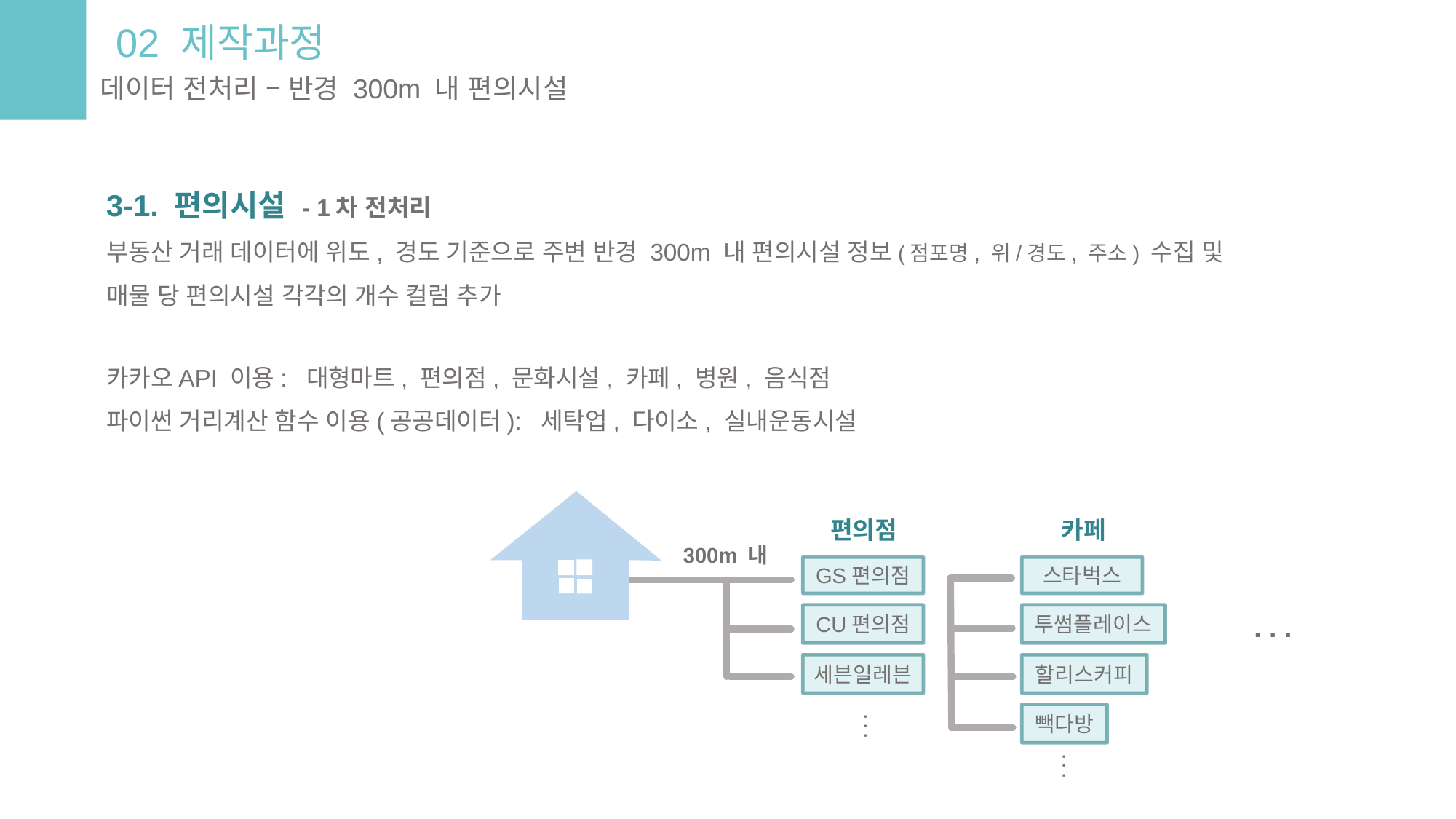

02 제작과정
데이터 전처리 – 반경 300m 내 편의시설

3-1. 편의시설 - 1차 전처리
부동산 거래 데이터에 위도, 경도 기준으로 주변 반경 300m 내 편의시설 정보(점포명, 위/경도, 주소) 수집 및
매물 당 편의시설 각각의 개수 컬럼 추가

카카오API 이용:  대형마트, 편의점, 문화시설, 카페, 병원, 음식점
파이썬 거리계산 함수 이용(공공데이터):  세탁업, 다이소, 실내운동시설

300m 내
GS편의점
스타벅스

CU편의점
투썸플레이스
세븐일레븐
할리스커피
빽다방
편의점
카페
 . . .
. . .
. . .